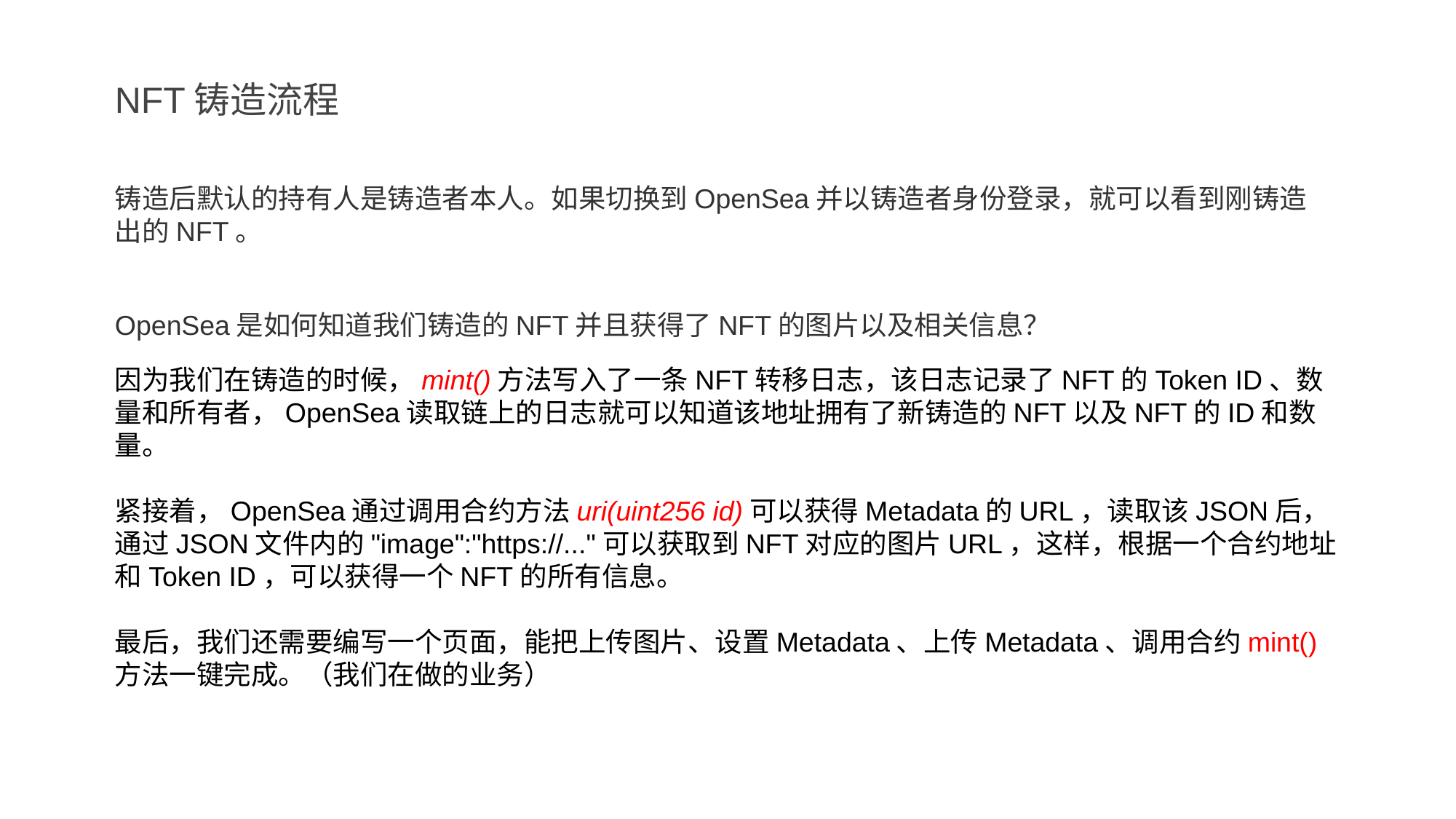

NFT铸造流程
铸造后默认的持有人是铸造者本人。如果切换到OpenSea并以铸造者身份登录，就可以看到刚铸造出的NFT。
OpenSea是如何知道我们铸造的NFT并且获得了NFT的图片以及相关信息？
因为我们在铸造的时候，mint()方法写入了一条NFT转移日志，该日志记录了NFT的Token ID、数量和所有者，OpenSea读取链上的日志就可以知道该地址拥有了新铸造的NFT以及NFT的ID和数量。

紧接着，OpenSea通过调用合约方法uri(uint256 id)可以获得Metadata的URL，读取该JSON后，通过JSON文件内的"image":"https://..."可以获取到NFT对应的图片URL，这样，根据一个合约地址和Token ID，可以获得一个NFT的所有信息。

最后，我们还需要编写一个页面，能把上传图片、设置Metadata、上传Metadata、调用合约mint()方法一键完成。（我们在做的业务）